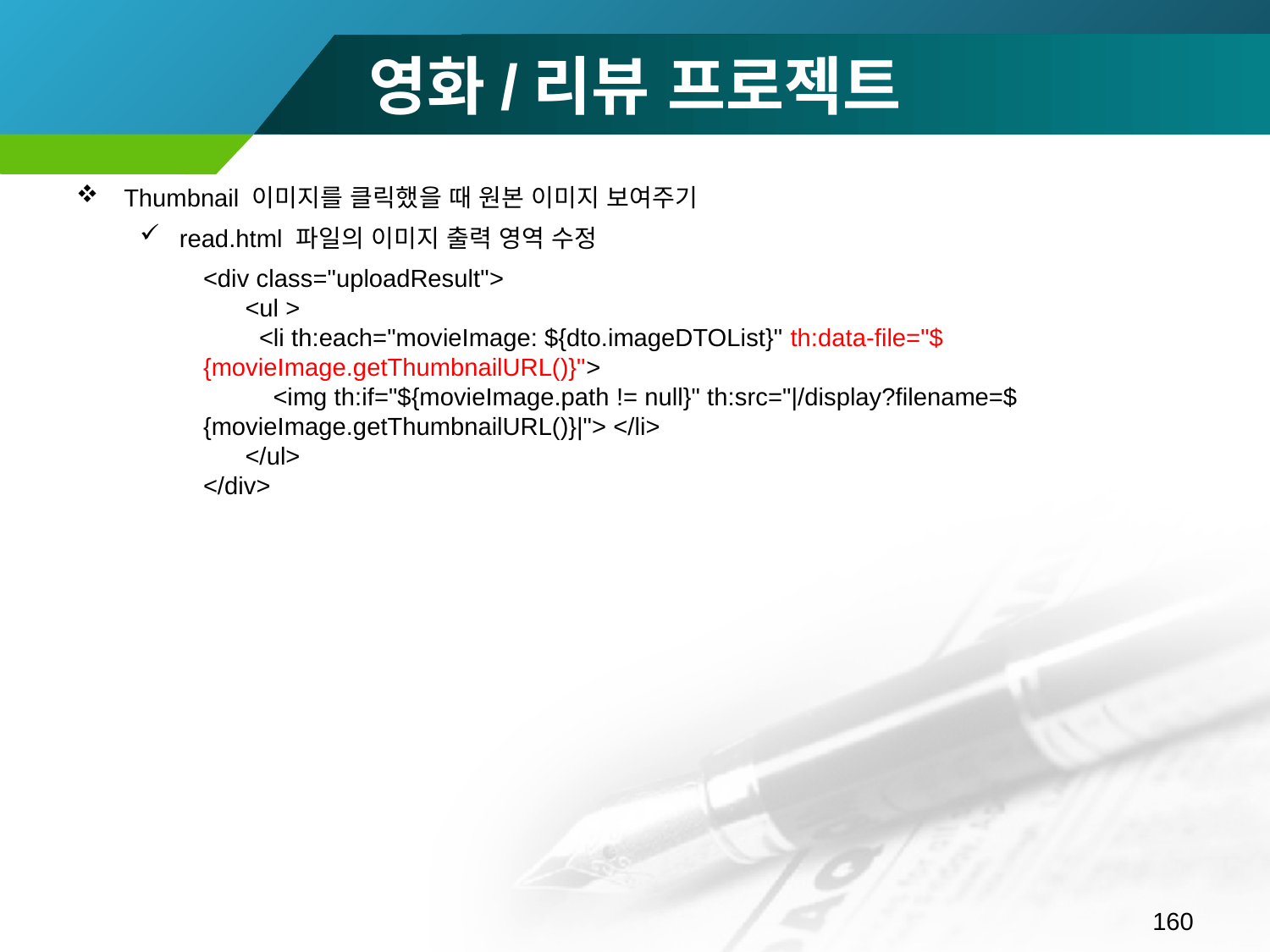

# 영화/리뷰 프로젝트
Thumbnail 이미지를 클릭했을 때 원본 이미지 보여주기
read.html 파일의 이미지 출력 영역 수정
<div class="uploadResult">
      <ul >
        <li th:each="movieImage: ${dto.imageDTOList}" th:data-file="${movieImage.getThumbnailURL()}">
          <img th:if="${movieImage.path != null}" th:src="|/display?filename=${movieImage.getThumbnailURL()}|"> </li>
      </ul>
</div>
160